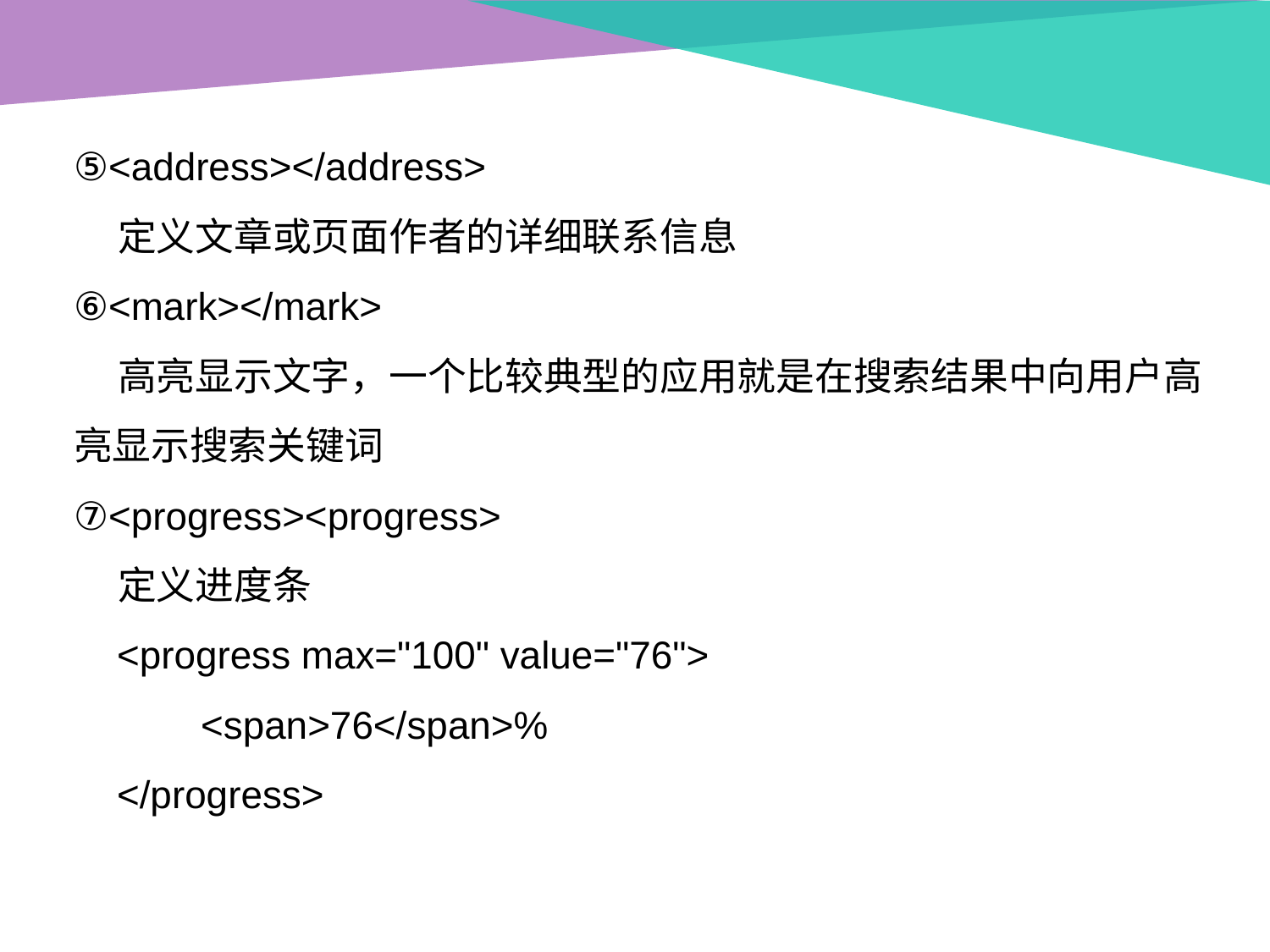

⑤<address></address>
    定义文章或页面作者的详细联系信息
⑥<mark></mark>
    高亮显示文字，一个比较典型的应用就是在搜索结果中向用户高亮显示搜索关键词
⑦<progress><progress>
    定义进度条
    <progress max="100" value="76">
    	<span>76</span>%
    </progress>